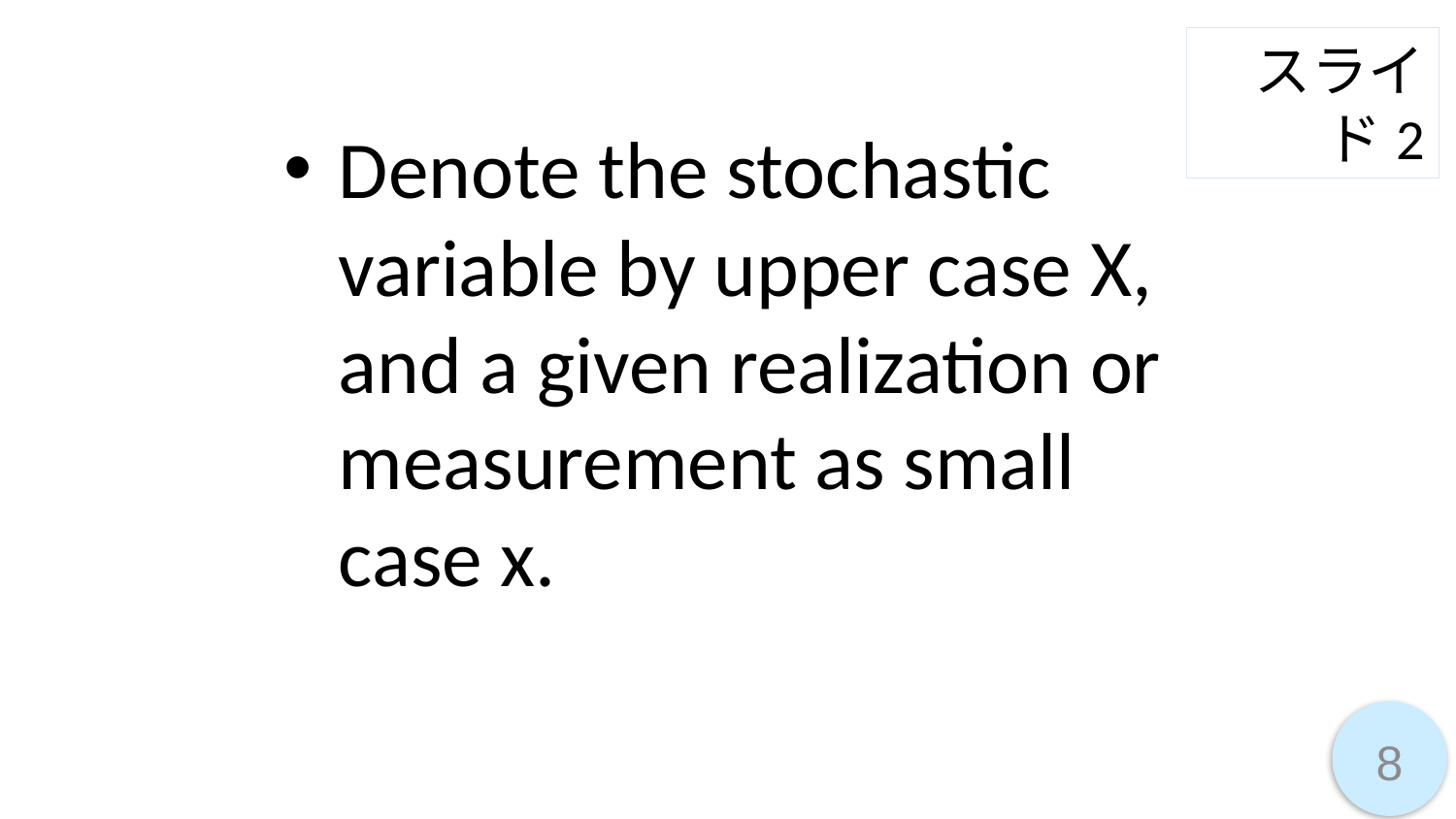

スライド2
Denote the stochastic variable by upper case X, and a given realization or measurement as small case x.
8